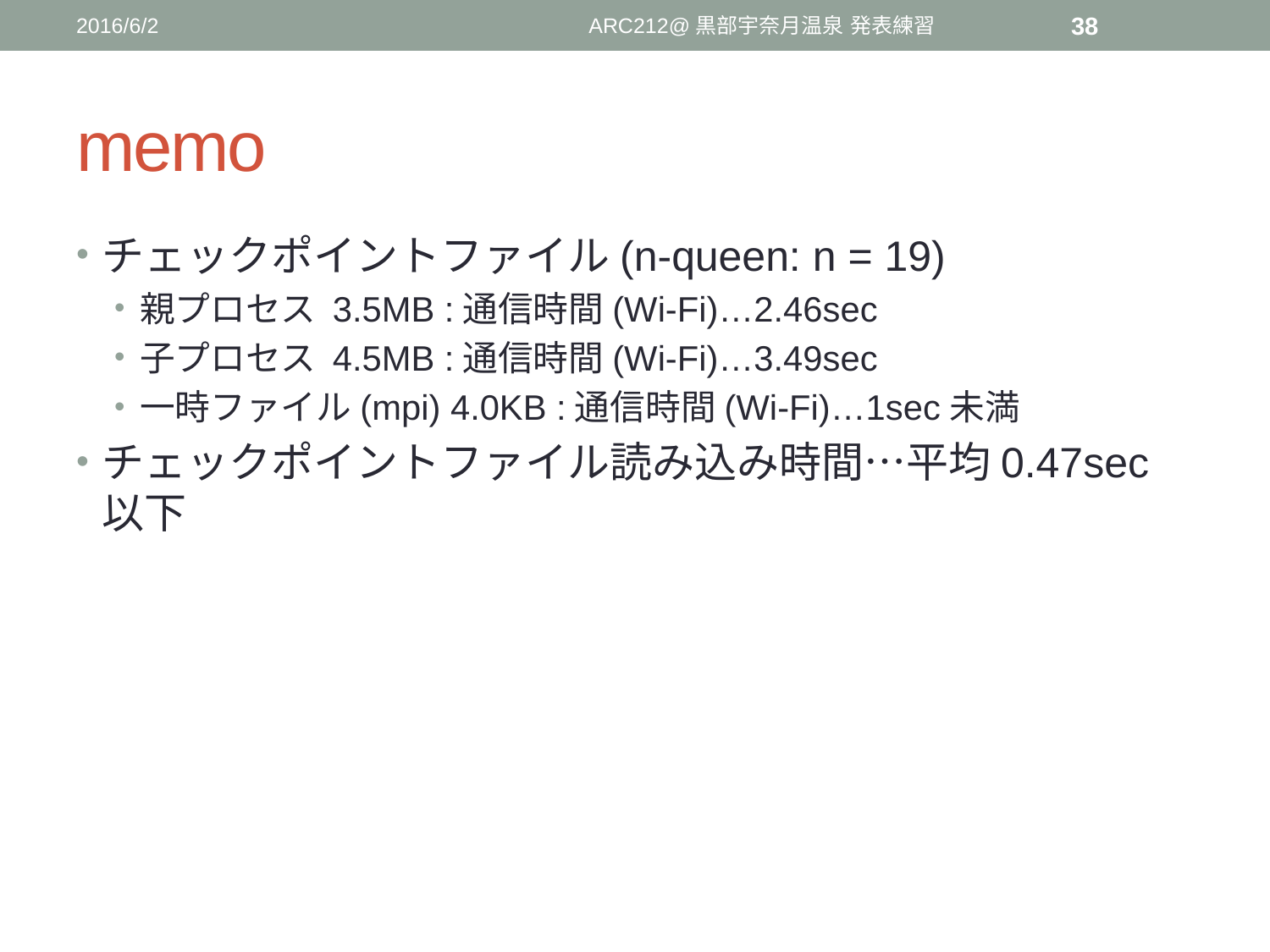

2016/6/2
ARC212@黒部宇奈月温泉 発表練習
38
# memo
チェックポイントファイル(n-queen: n = 19)
親プロセス 3.5MB :通信時間(Wi-Fi)…2.46sec
子プロセス 4.5MB :通信時間(Wi-Fi)…3.49sec
一時ファイル(mpi) 4.0KB :通信時間(Wi-Fi)…1sec未満
チェックポイントファイル読み込み時間…平均0.47sec以下